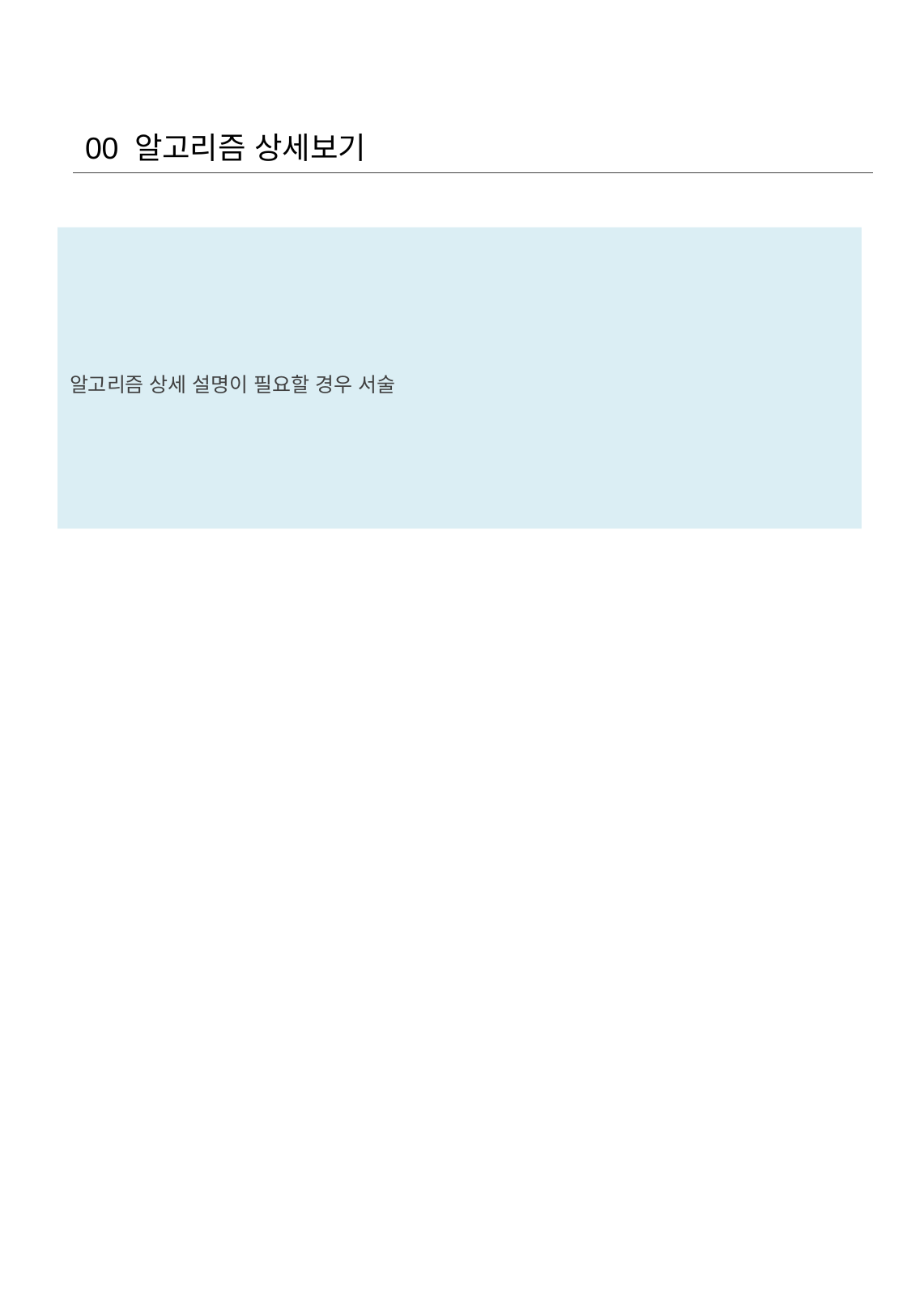

00 알고리즘 상세보기
알고리즘 상세 설명이 필요할 경우 서술